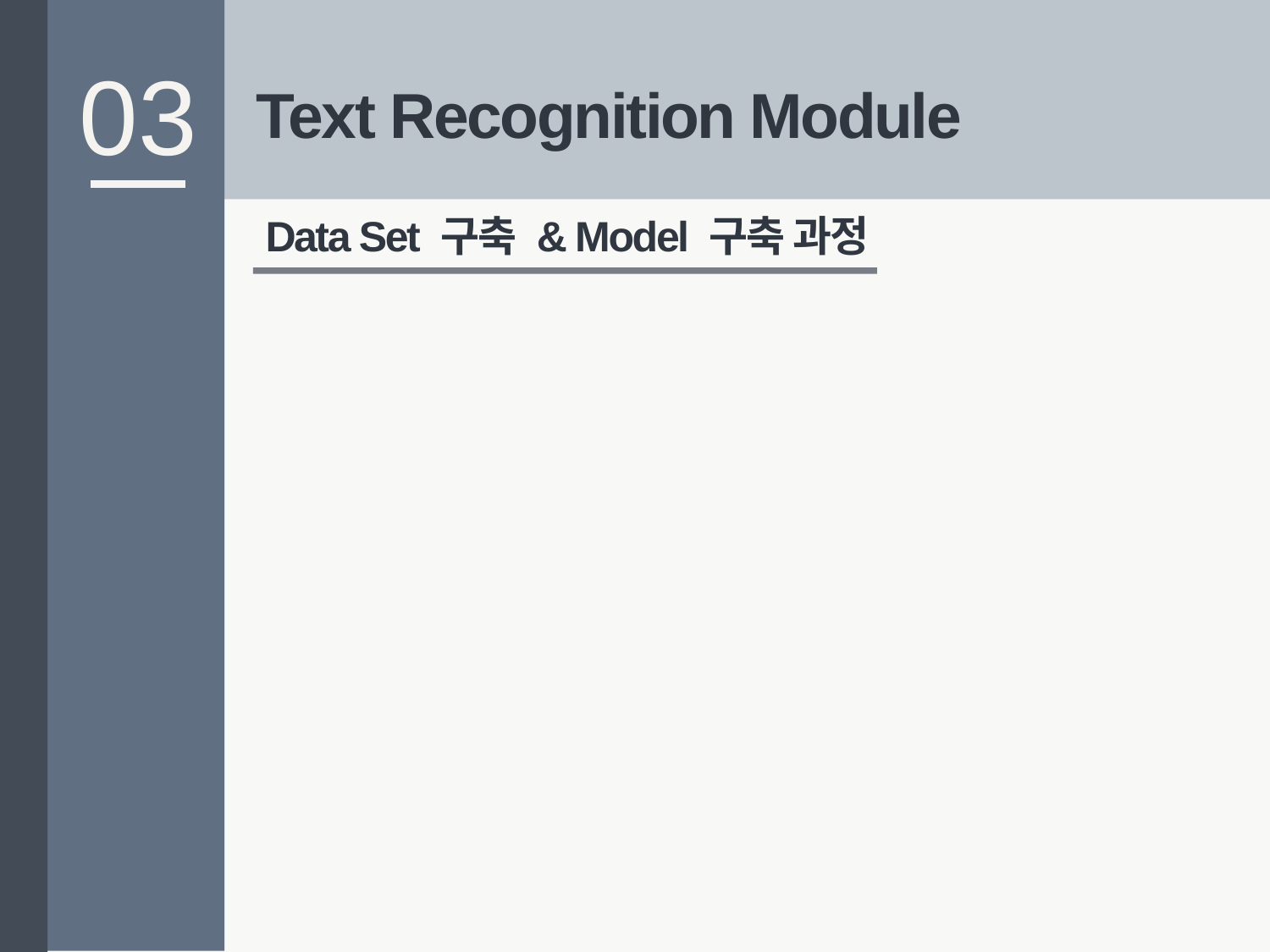

03
Text Recognition Module
Data Set 구축 & Model 구축 과정